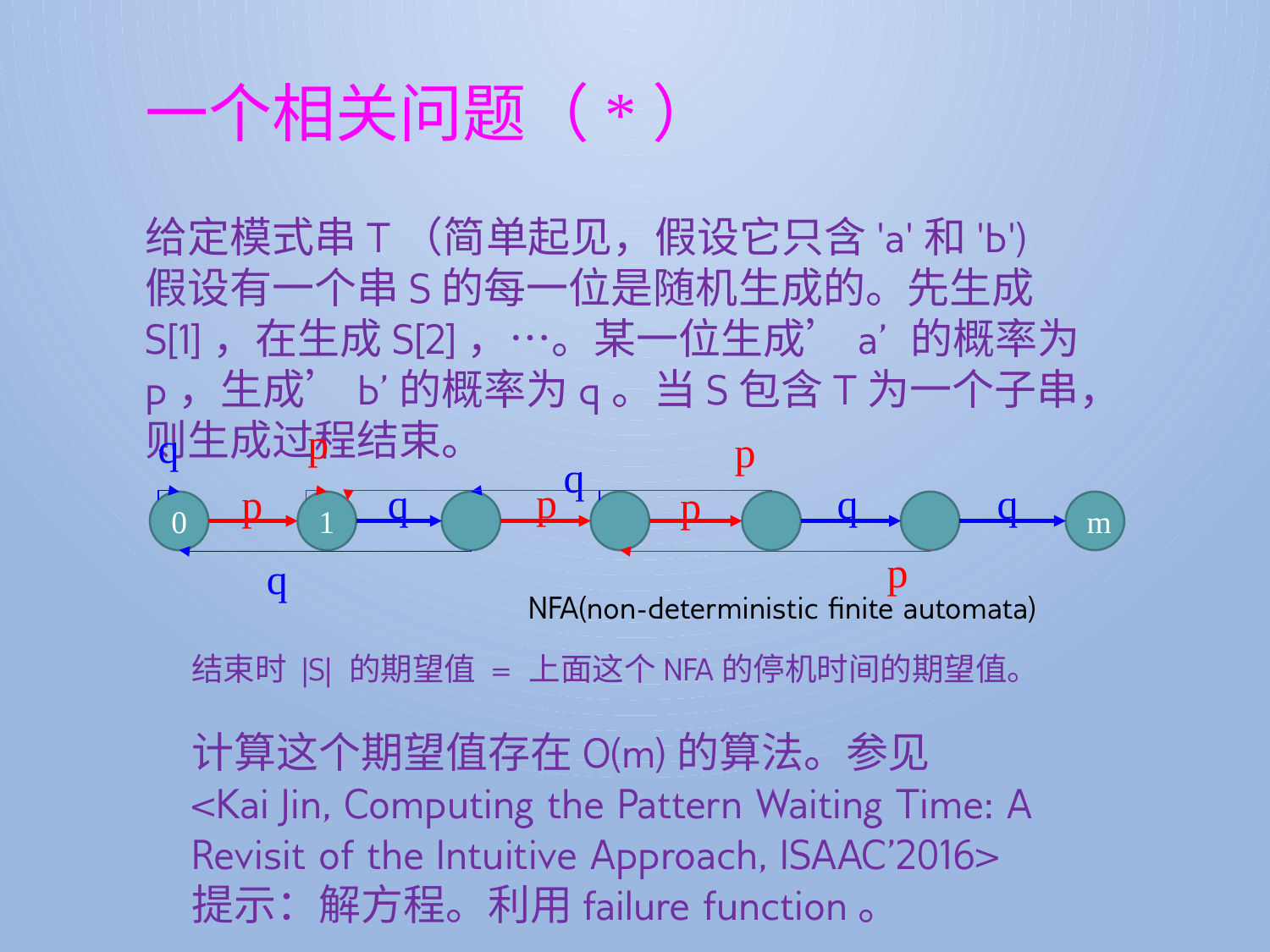

一个相关问题（*）
给定模式串T（简单起见，假设它只含'a'和'b')
假设有一个串S的每一位是随机生成的。先生成S[1]，在生成S[2]，…。某一位生成’a’ 的概率为p，生成’b’的概率为q。当S包含T为一个子串，则生成过程结束。
p
q
p
q
p
q
q
q
p
p

m
0
1
p
q
NFA(non-deterministic finite automata)
结束时 |S| 的期望值 = 上面这个NFA的停机时间的期望值。

计算这个期望值存在O(m)的算法。参见
<Kai Jin, Computing the Pattern Waiting Time: A Revisit of the Intuitive Approach, ISAAC’2016>
提示：解方程。利用failure function。